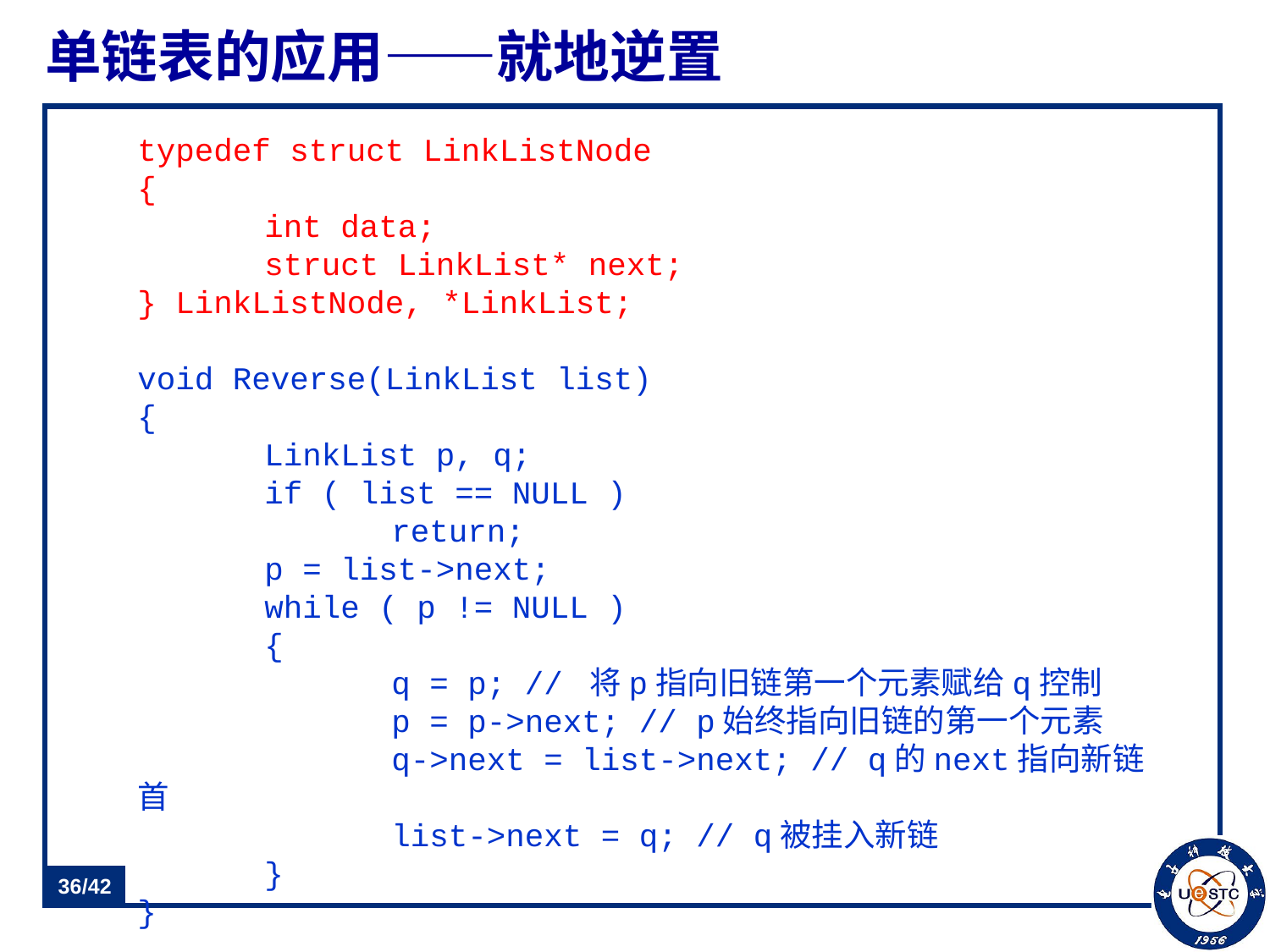

# 单链表的应用——就地逆置
typedef struct LinkListNode
{
	int data;
	struct LinkList* next;
} LinkListNode, *LinkList;

void Reverse(LinkList list)
{
	LinkList p, q;
	if ( list == NULL )
		return;
	p = list->next;
	while ( p != NULL )
	{
		q = p; // 将p指向旧链第一个元素赋给q控制
		p = p->next; // p始终指向旧链的第一个元素
		q->next = list->next; // q的next指向新链首
		list->next = q; // q被挂入新链
	}
}
36/42